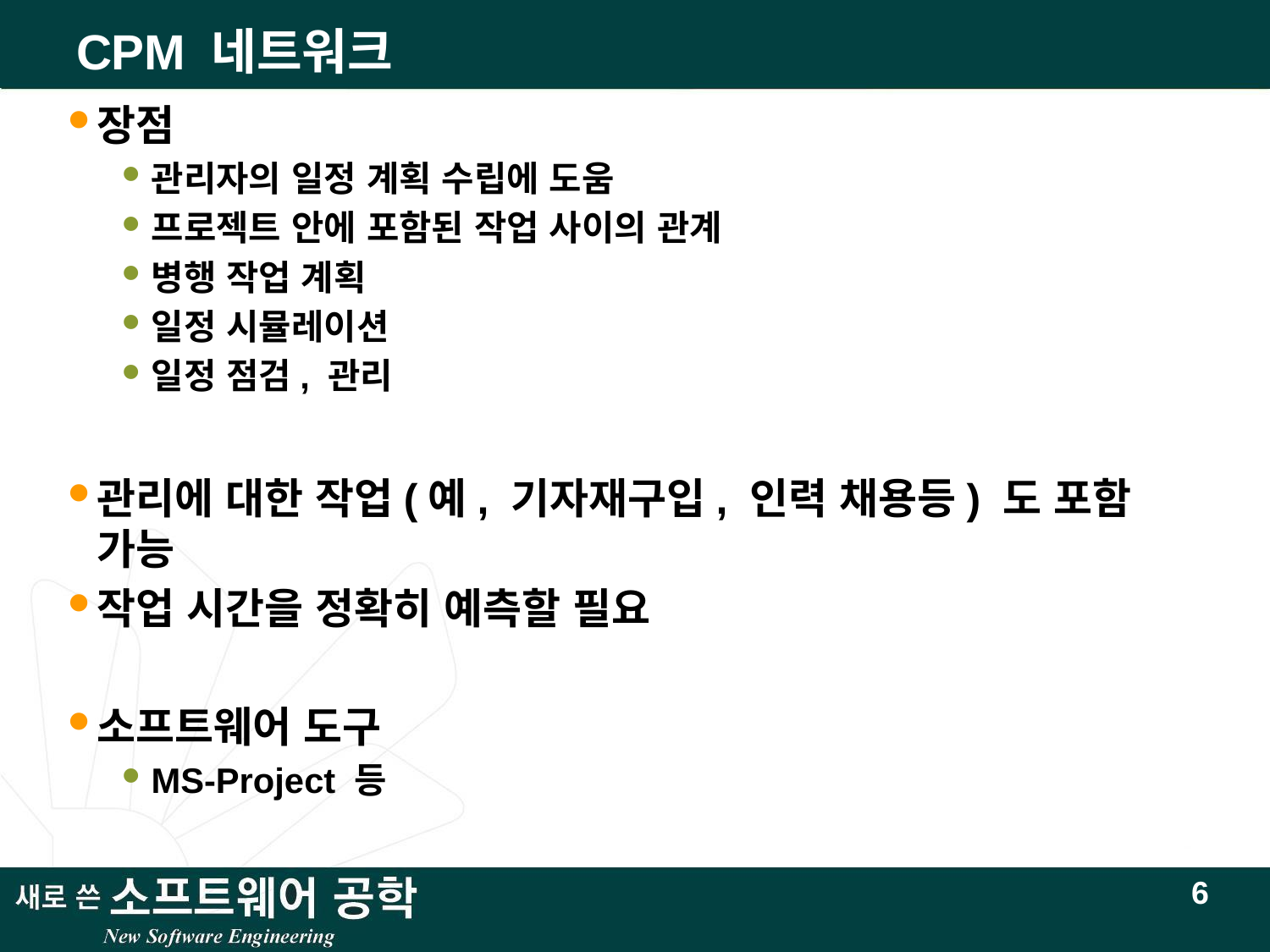

# CPM 네트워크
장점
관리자의 일정 계획 수립에 도움
프로젝트 안에 포함된 작업 사이의 관계
병행 작업 계획
일정 시뮬레이션
일정 점검, 관리

관리에 대한 작업(예, 기자재구입, 인력 채용등) 도 포함 가능
작업 시간을 정확히 예측할 필요

소프트웨어 도구
MS-Project 등

6